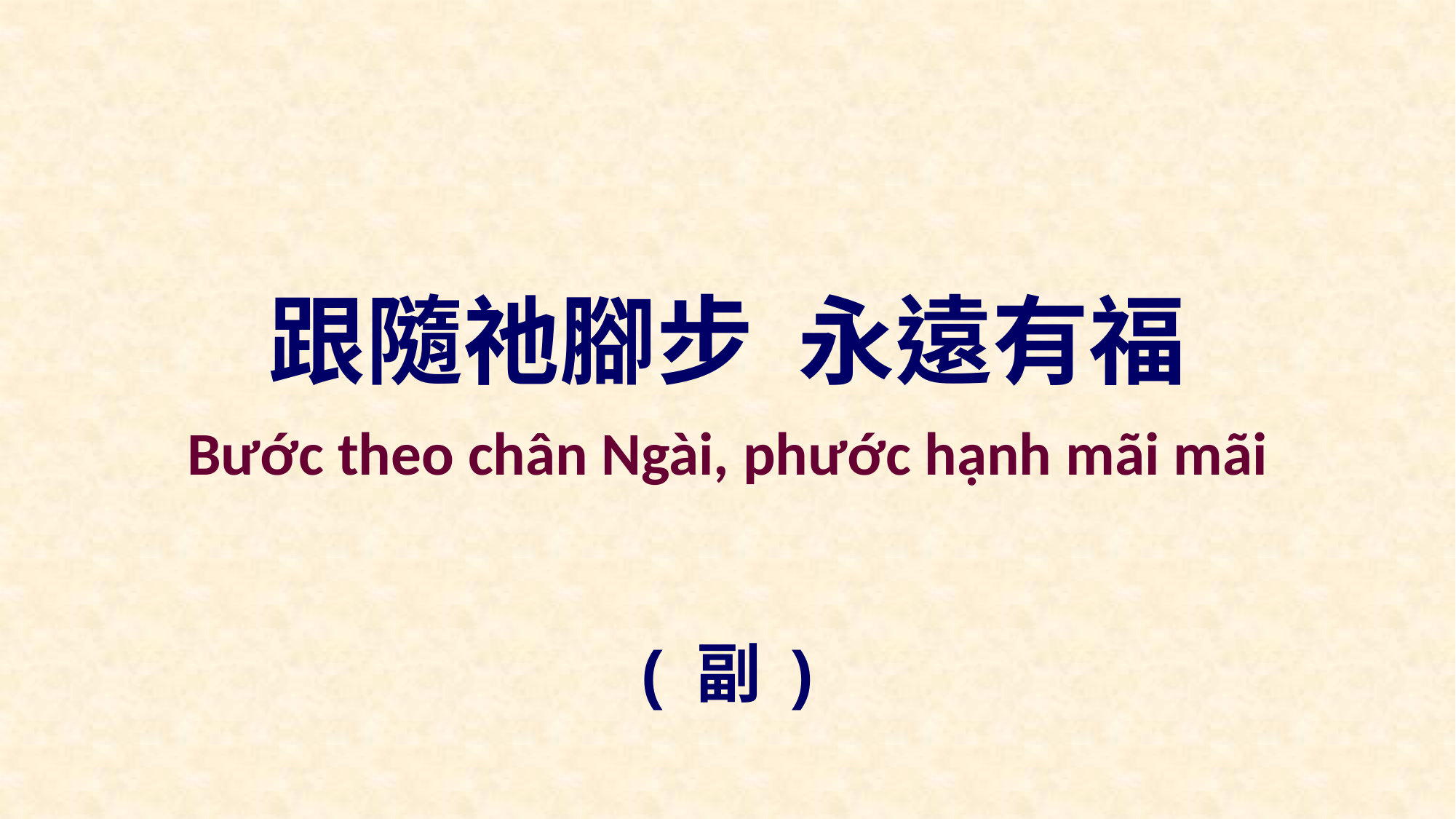

跟隨祂腳步  永遠有福
Bước theo chân Ngài, phước hạnh mãi mãi
( 副 )